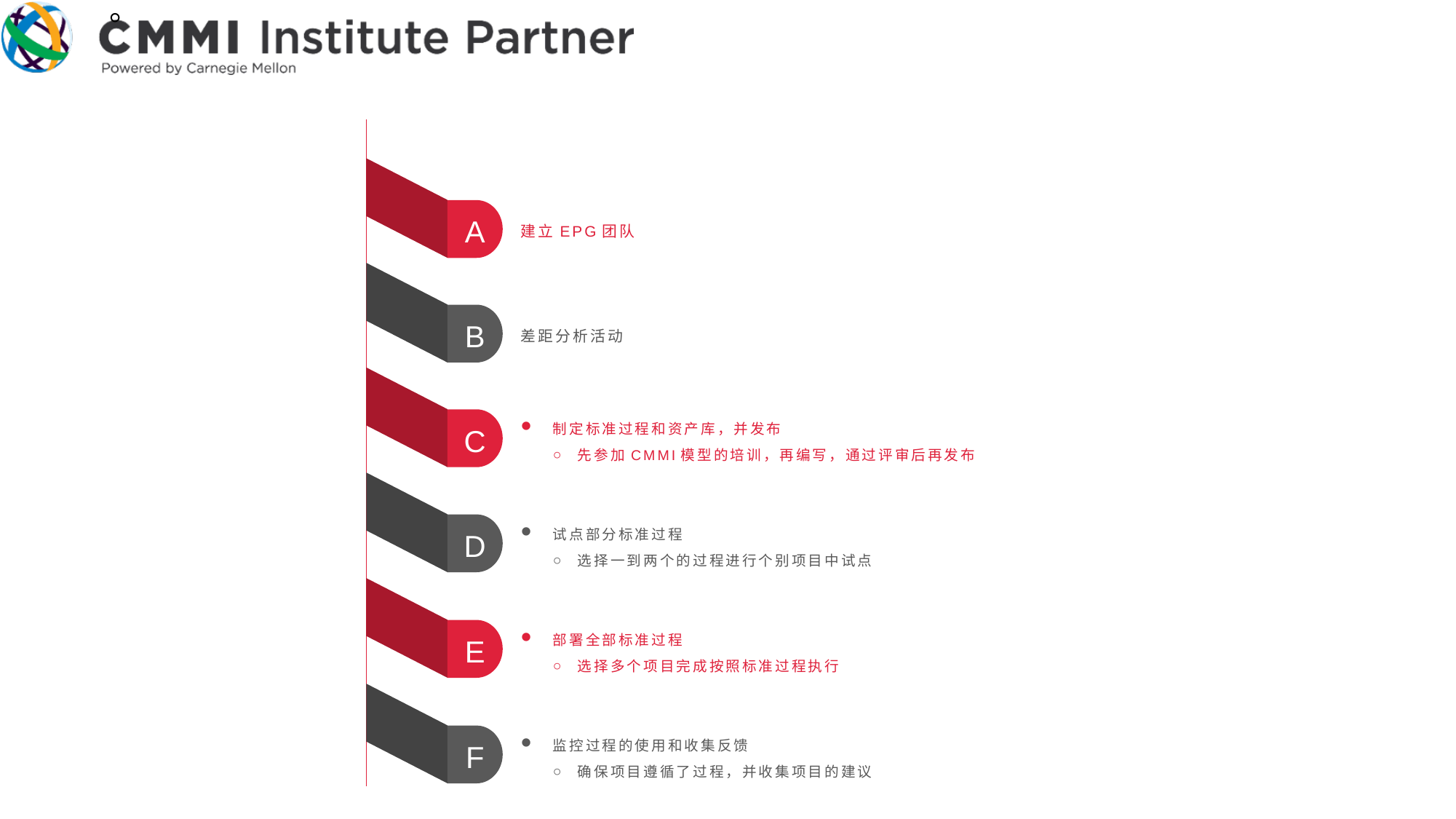

。

建立EPG团队
A

差距分析活动
B

制定标准过程和资产库，并发布
先参加CMMI模型的培训，再编写，通过评审后再发布
C

试点部分标准过程
选择一到两个的过程进行个别项目中试点
D

部署全部标准过程
选择多个项目完成按照标准过程执行
E

监控过程的使用和收集反馈
确保项目遵循了过程，并收集项目的建议

F